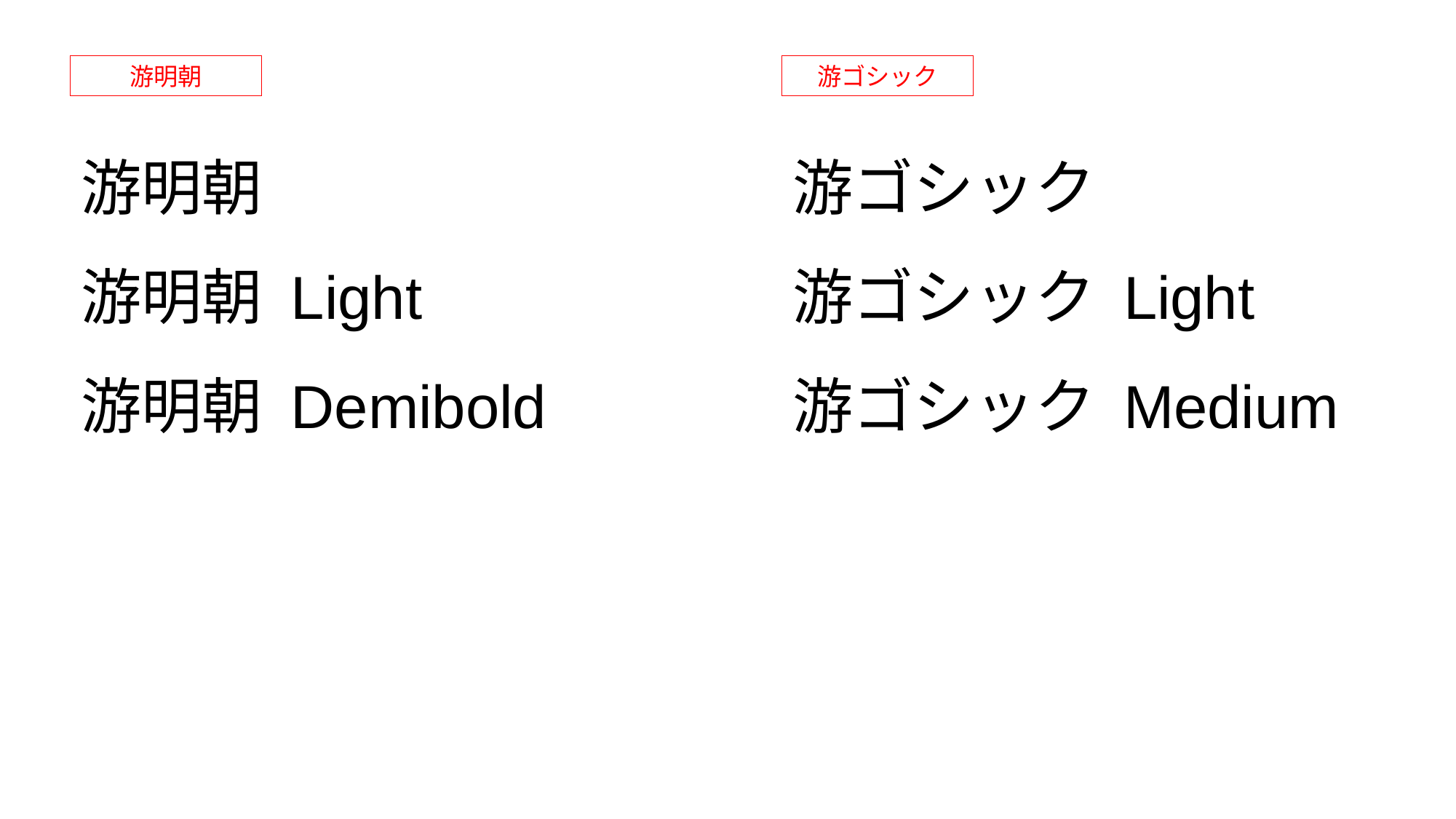

游明朝
游ゴシック
游明朝
游明朝 Light
游明朝 Demibold
游ゴシック
游ゴシック Light
游ゴシック Medium